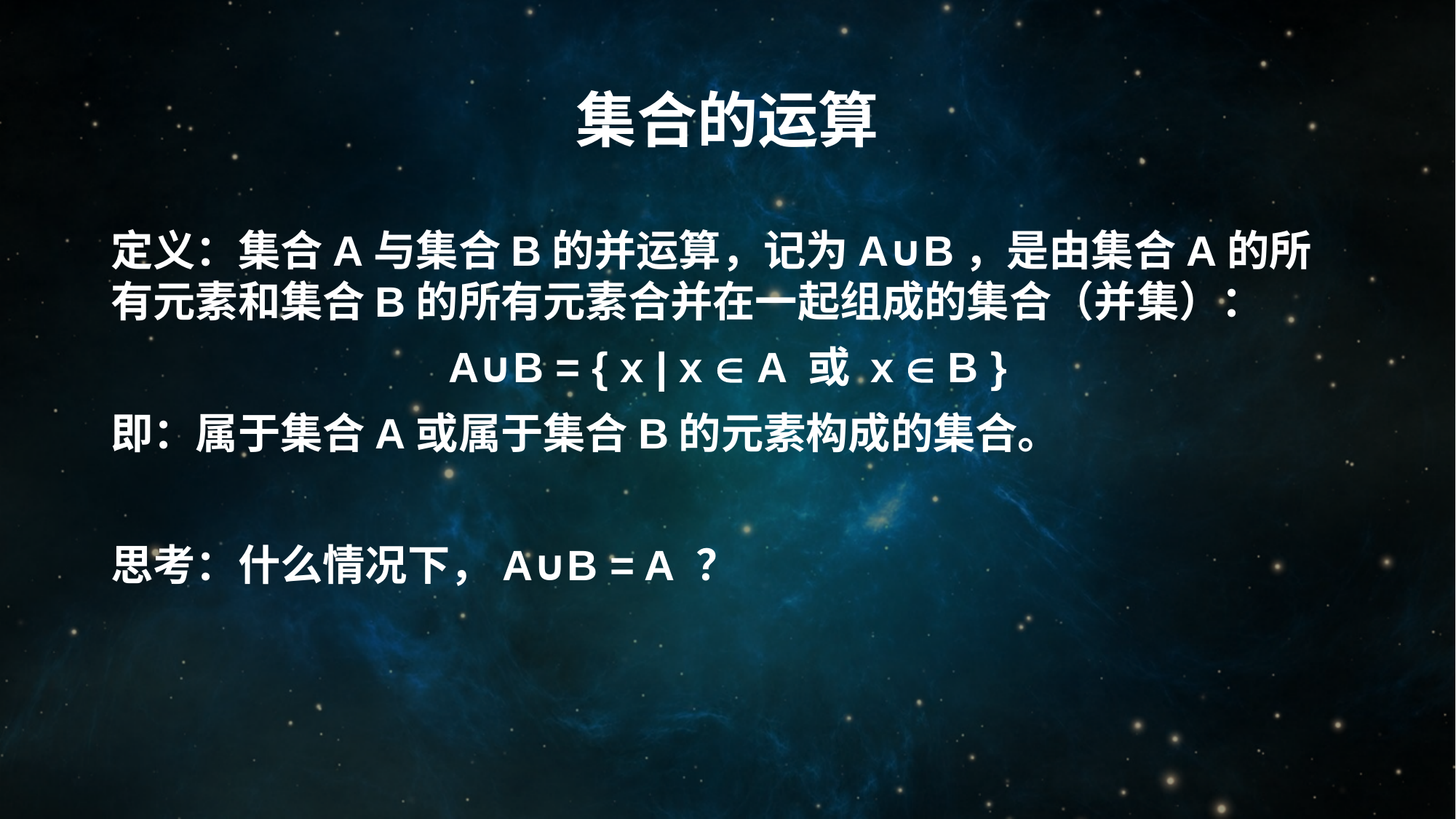

# 集合的运算
定义：集合A与集合B的并运算，记为A∪B，是由集合A的所有元素和集合B的所有元素合并在一起组成的集合（并集）：
A∪B = { x | x ∈ A 或 x ∈ B }
即：属于集合A或属于集合B的元素构成的集合。

思考：什么情况下，A∪B = A ？